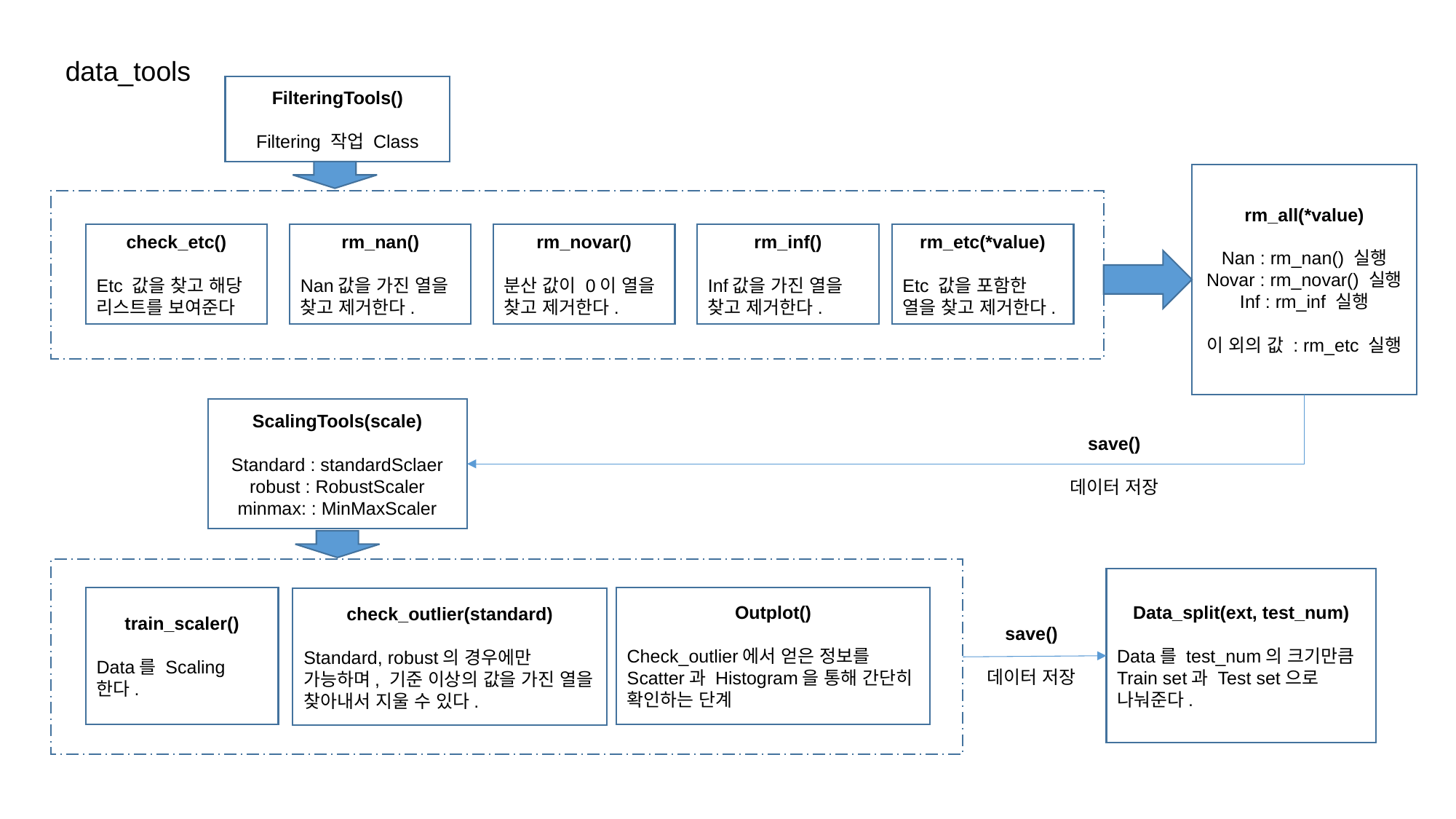

data_tools
FilteringTools()

Filtering 작업 Class

rm_all(*value)

Nan : rm_nan() 실행
Novar : rm_novar() 실행
Inf : rm_inf 실행

이 외의 값 : rm_etc 실행

check_etc()

Etc 값을 찾고 해당 리스트를 보여준다
rm_nan()

Nan값을 가진 열을 찾고 제거한다.
rm_novar()

분산 값이 0이 열을 찾고 제거한다.
rm_inf()

Inf값을 가진 열을 찾고 제거한다.
rm_etc(*value)

Etc 값을 포함한 열을 찾고 제거한다.

ScalingTools(scale)

Standard : standardSclaer
robust : RobustScaler
minmax: : MinMaxScaler
save()

데이터 저장

Data_split(ext, test_num)

Data를 test_num의 크기만큼 Train set과 Test set으로 나눠준다.
Outplot()

Check_outlier에서 얻은 정보를 Scatter과 Histogram을 통해 간단히 확인하는 단계
train_scaler()

Data를 Scaling 한다.
check_outlier(standard)

Standard, robust의 경우에만 가능하며, 기준 이상의 값을 가진 열을 찾아내서 지울 수 있다.
save()

데이터 저장